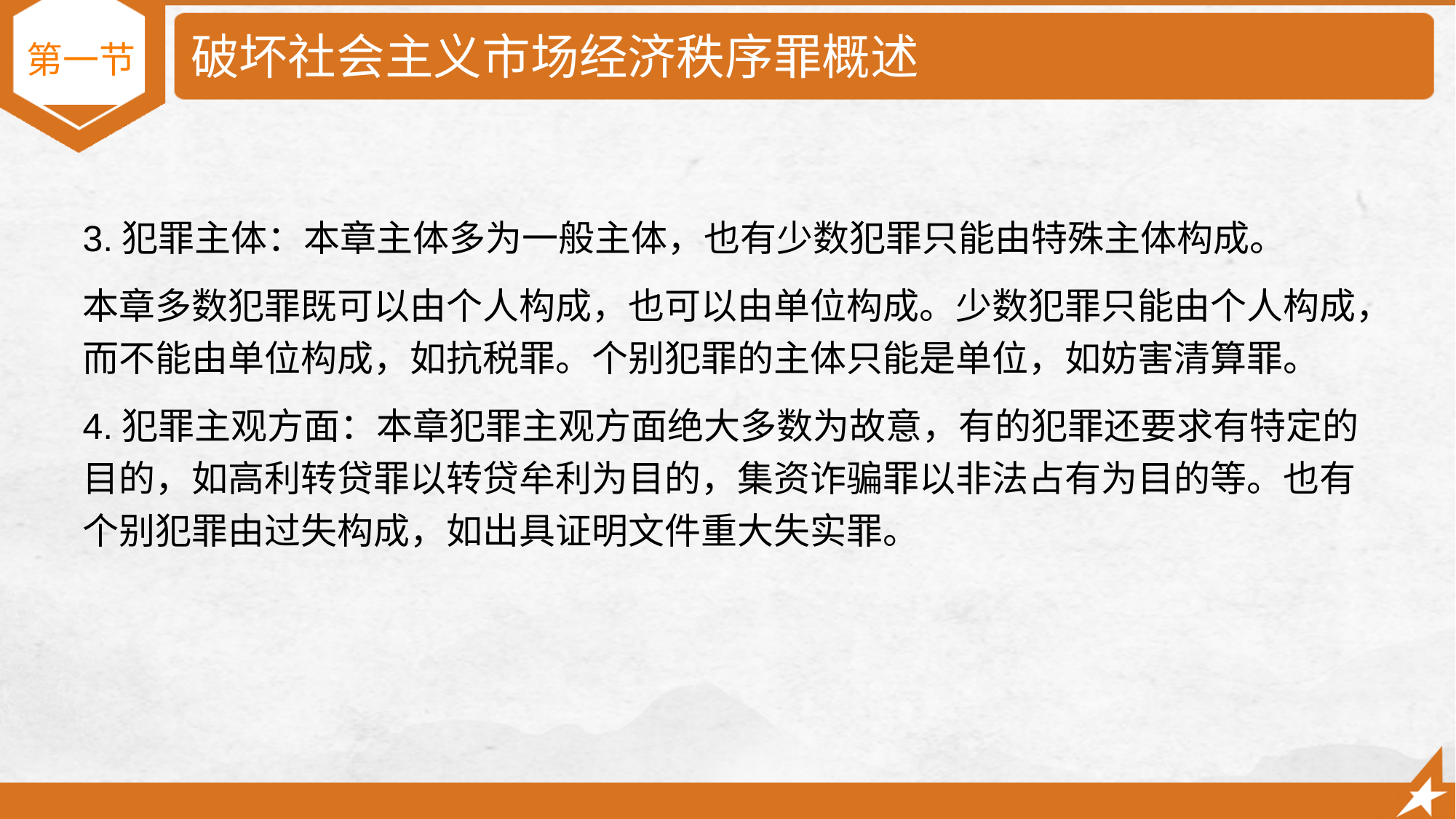

# 破坏社会主义市场经济秩序罪概述
第一节

3.犯罪主体：本章主体多为一般主体，也有少数犯罪只能由特殊主体构成。
本章多数犯罪既可以由个人构成，也可以由单位构成。少数犯罪只能由个人构成，而不能由单位构成，如抗税罪。个别犯罪的主体只能是单位，如妨害清算罪。
4.犯罪主观方面：本章犯罪主观方面绝大多数为故意，有的犯罪还要求有特定的目的，如高利转贷罪以转贷牟利为目的，集资诈骗罪以非法占有为目的等。也有个别犯罪由过失构成，如出具证明文件重大失实罪。